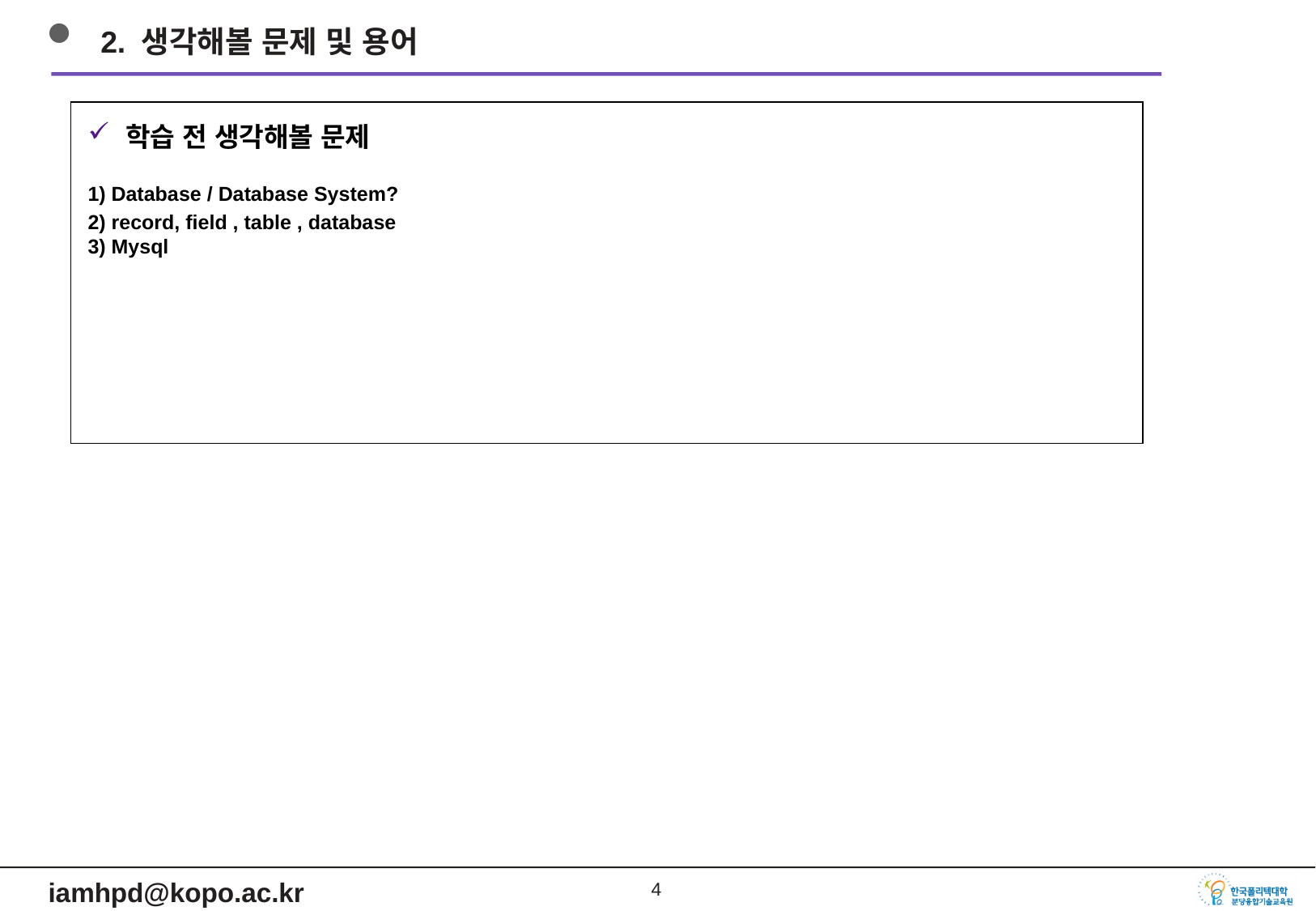

2. 생각해볼 문제 및 용어
학습 전 생각해볼 문제

1) Database / Database System?
2) record, field , table , database
3) Mysql
4